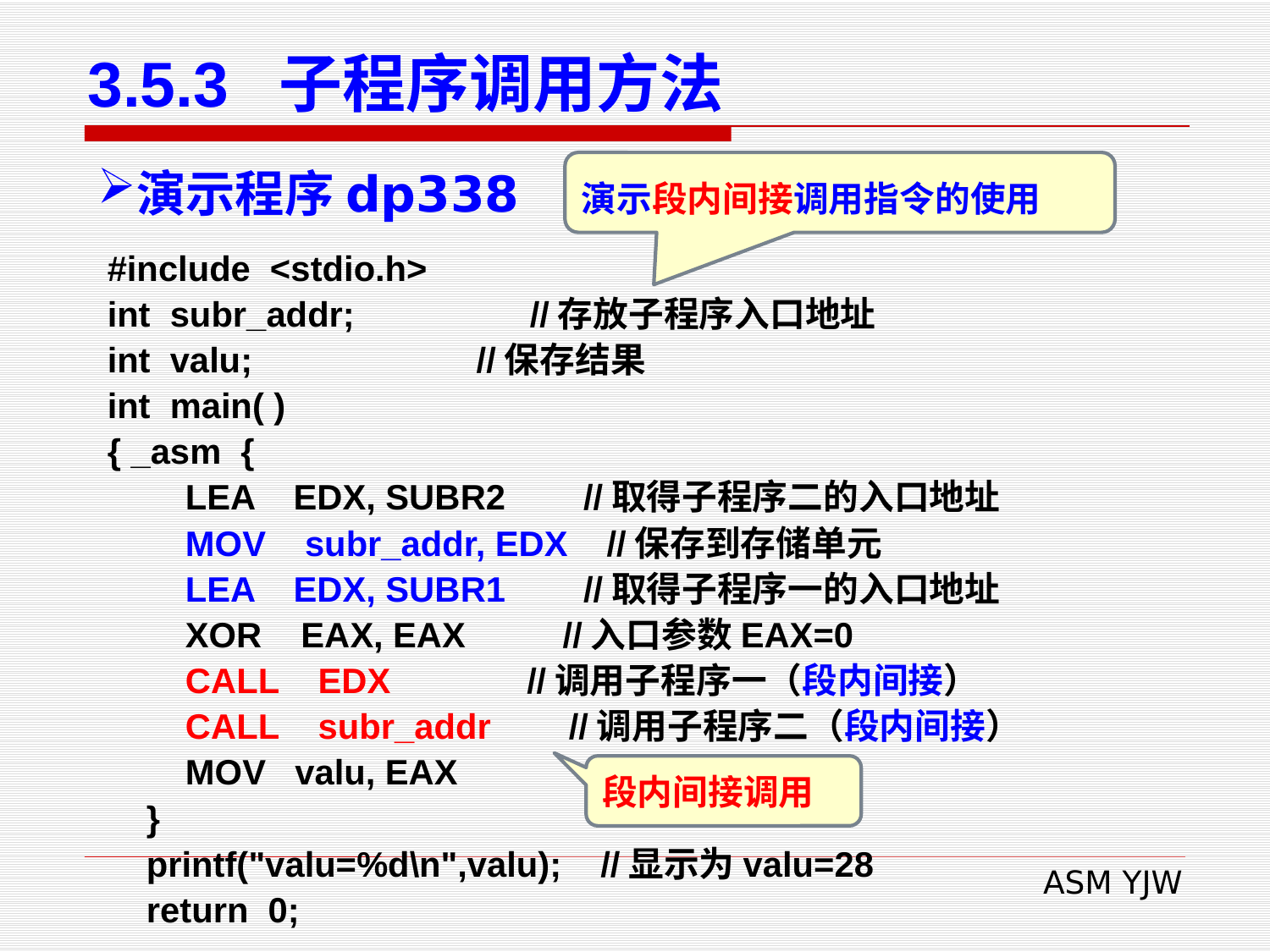

# 3.5.3  子程序调用方法
演示段内间接调用指令的使用
演示程序dp338
#include  <stdio.h>
int  subr_addr;                  //存放子程序入口地址
int  valu;                       //保存结果
int  main( )
{ _asm  {
        LEA    EDX, SUBR2        //取得子程序二的入口地址
        MOV    subr_addr, EDX    //保存到存储单元
        LEA    EDX, SUBR1        //取得子程序一的入口地址
        XOR    EAX, EAX          //入口参数EAX=0
        CALL    EDX              //调用子程序一（段内间接）
        CALL    subr_addr        //调用子程序二（段内间接）
        MOV   valu, EAX
    }
    printf("valu=%d\n",valu);    //显示为valu=28
    return  0;
段内间接调用